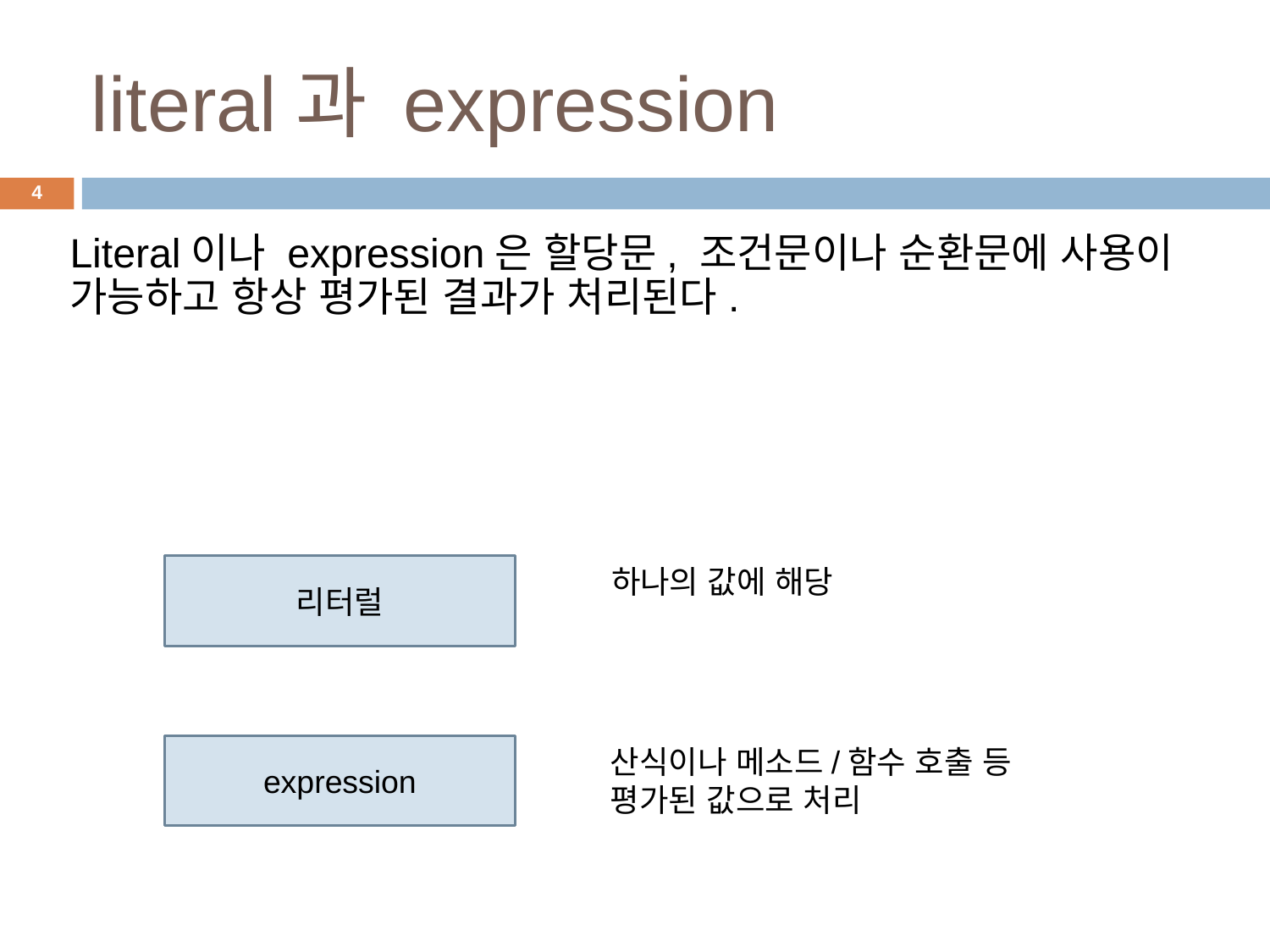

# literal과 expression
4
Literal이나 expression은 할당문, 조건문이나 순환문에 사용이 가능하고 항상 평가된 결과가 처리된다.

리터럴
하나의 값에 해당

expression
산식이나 메소드/함수 호출 등 평가된 값으로 처리